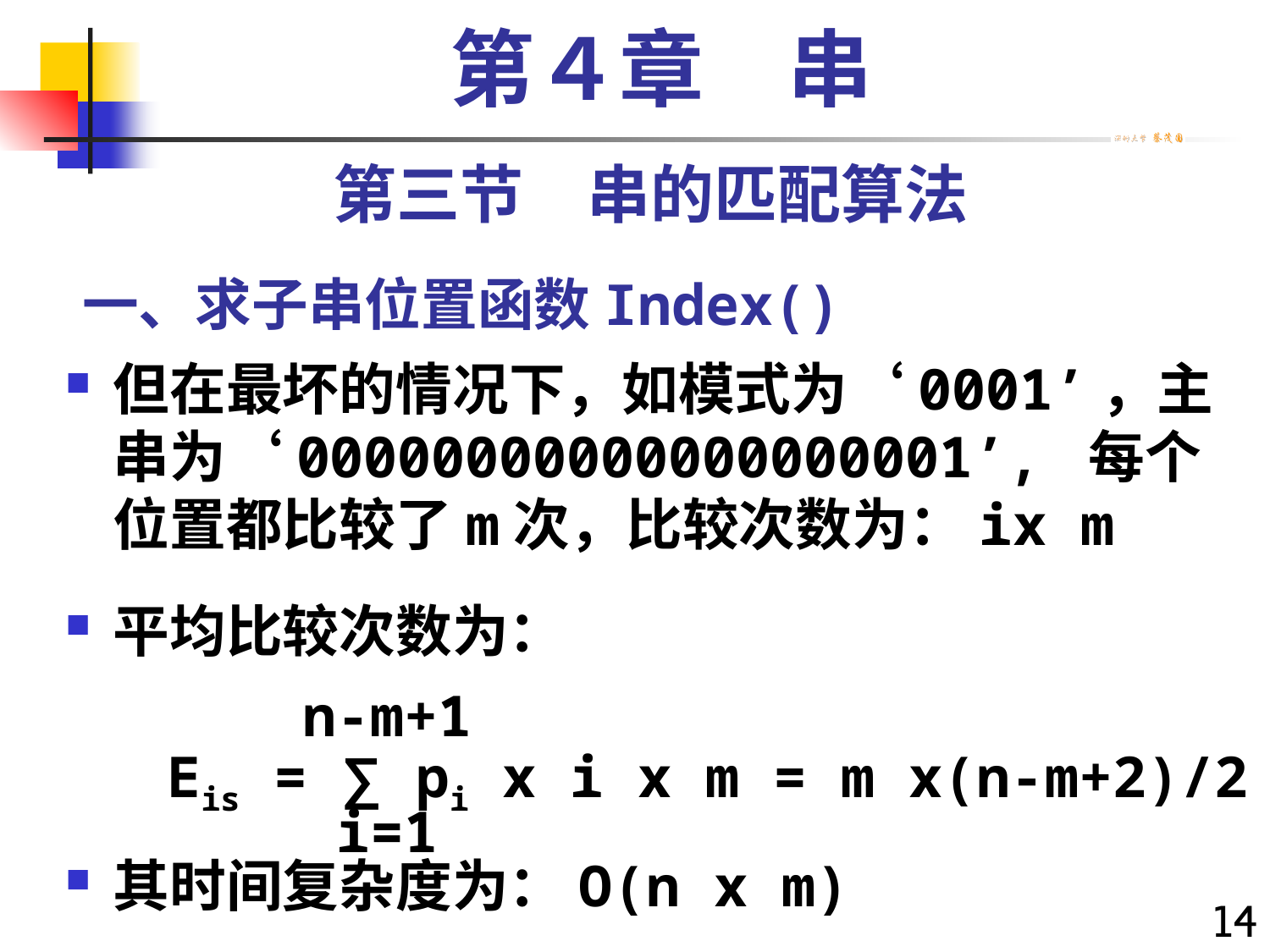

第４章　串
第三节　串的匹配算法
# 一、求子串位置函数Index()
但在最坏的情况下，如模式为‘0001’，主串为‘00000000000000000001’, 每个位置都比较了m次，比较次数为：ix m
平均比较次数为：
       n-m+1
   Eis = ∑ pi x i x m = m x(n-m+2)/2
        i=1
其时间复杂度为：O(n x m)

14